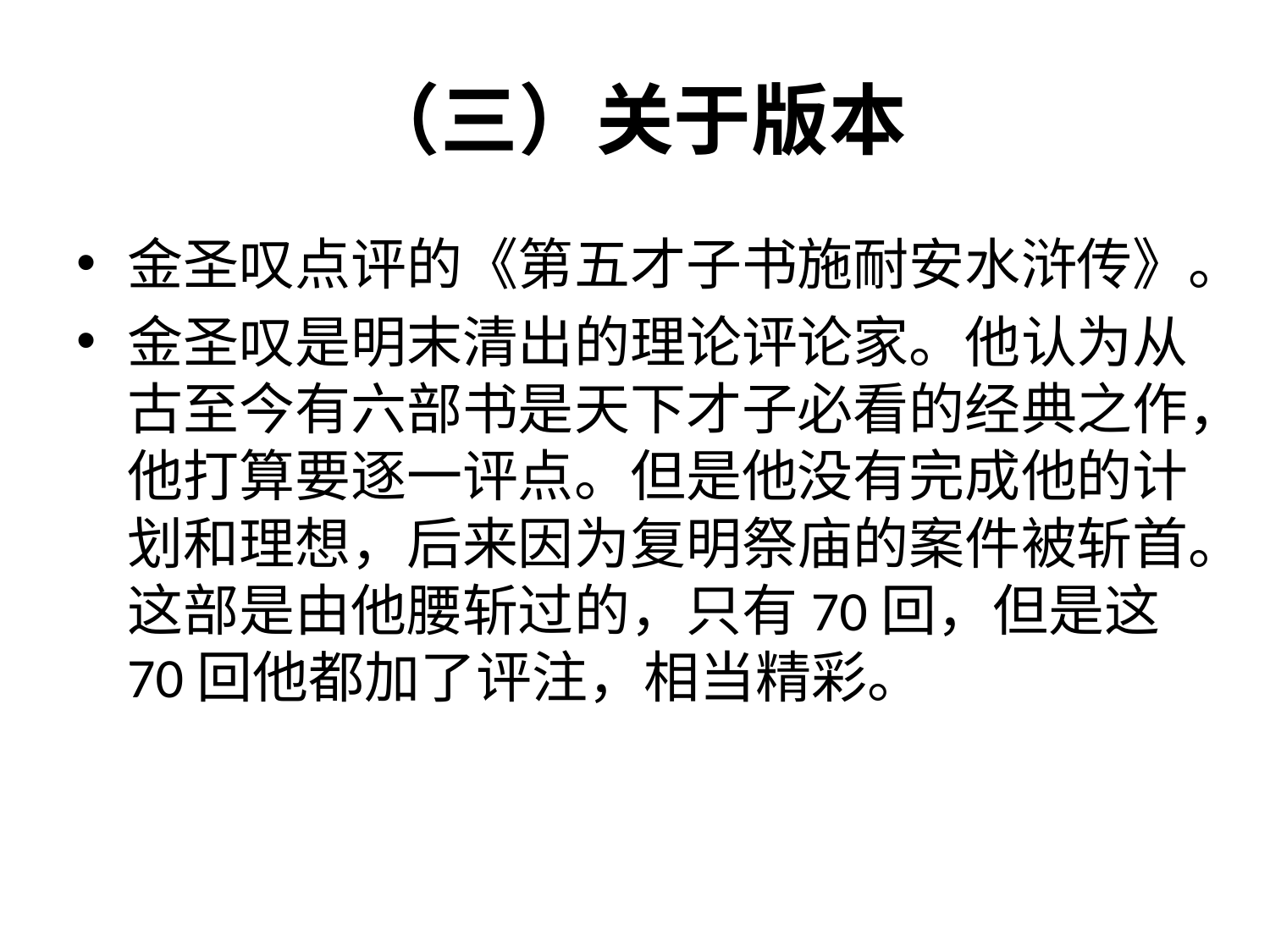

# （三）关于版本
金圣叹点评的《第五才子书施耐安水浒传》。
金圣叹是明末清出的理论评论家。他认为从古至今有六部书是天下才子必看的经典之作，他打算要逐一评点。但是他没有完成他的计划和理想，后来因为复明祭庙的案件被斩首。这部是由他腰斩过的，只有70回，但是这70回他都加了评注，相当精彩。